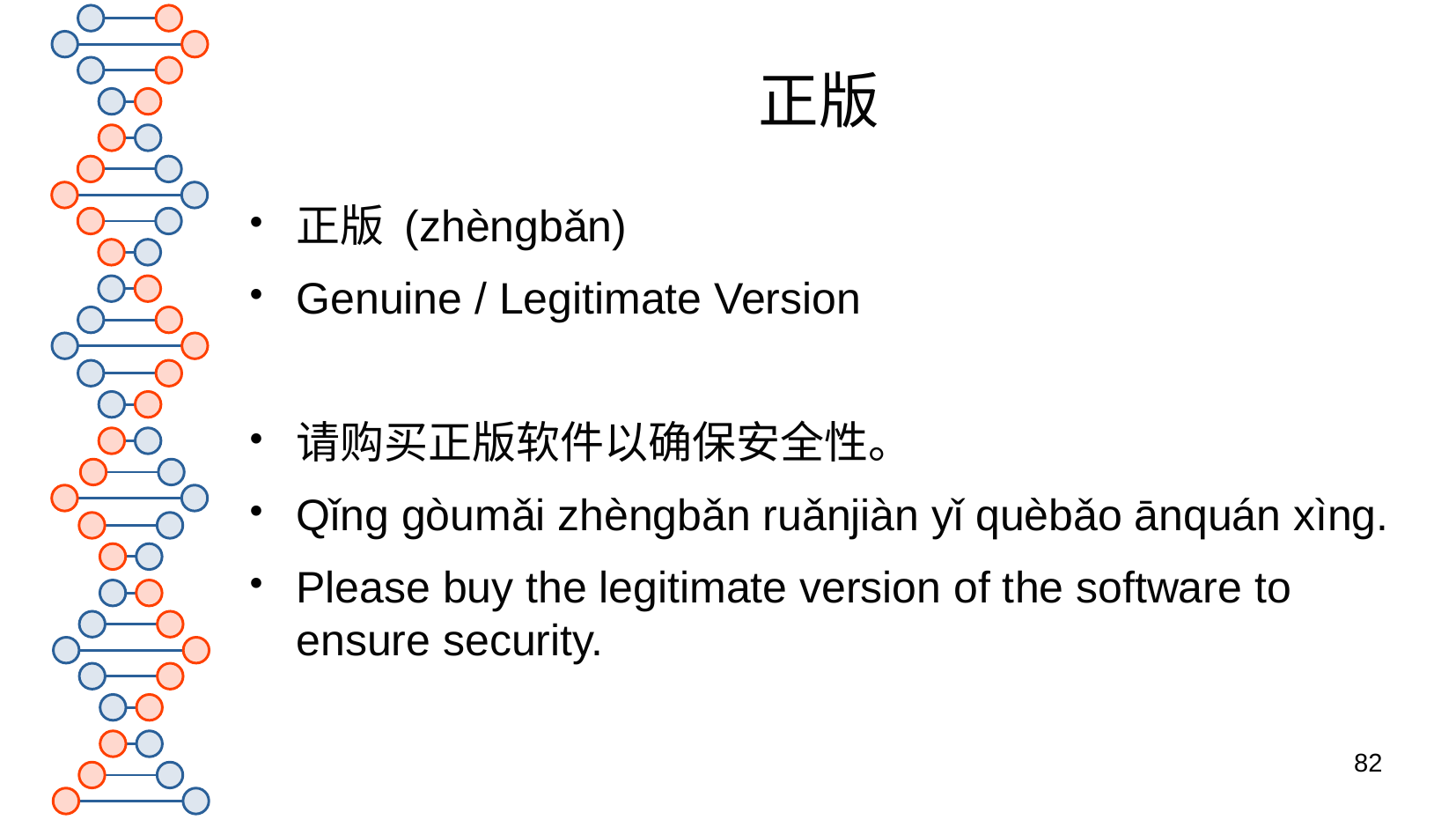

# 正版
正版 (zhèngbǎn)
Genuine / Legitimate Version

请购买正版软件以确保安全性。
Qǐng gòumǎi zhèngbǎn ruǎnjiàn yǐ quèbǎo ānquán xìng.
Please buy the legitimate version of the software to ensure security.

82